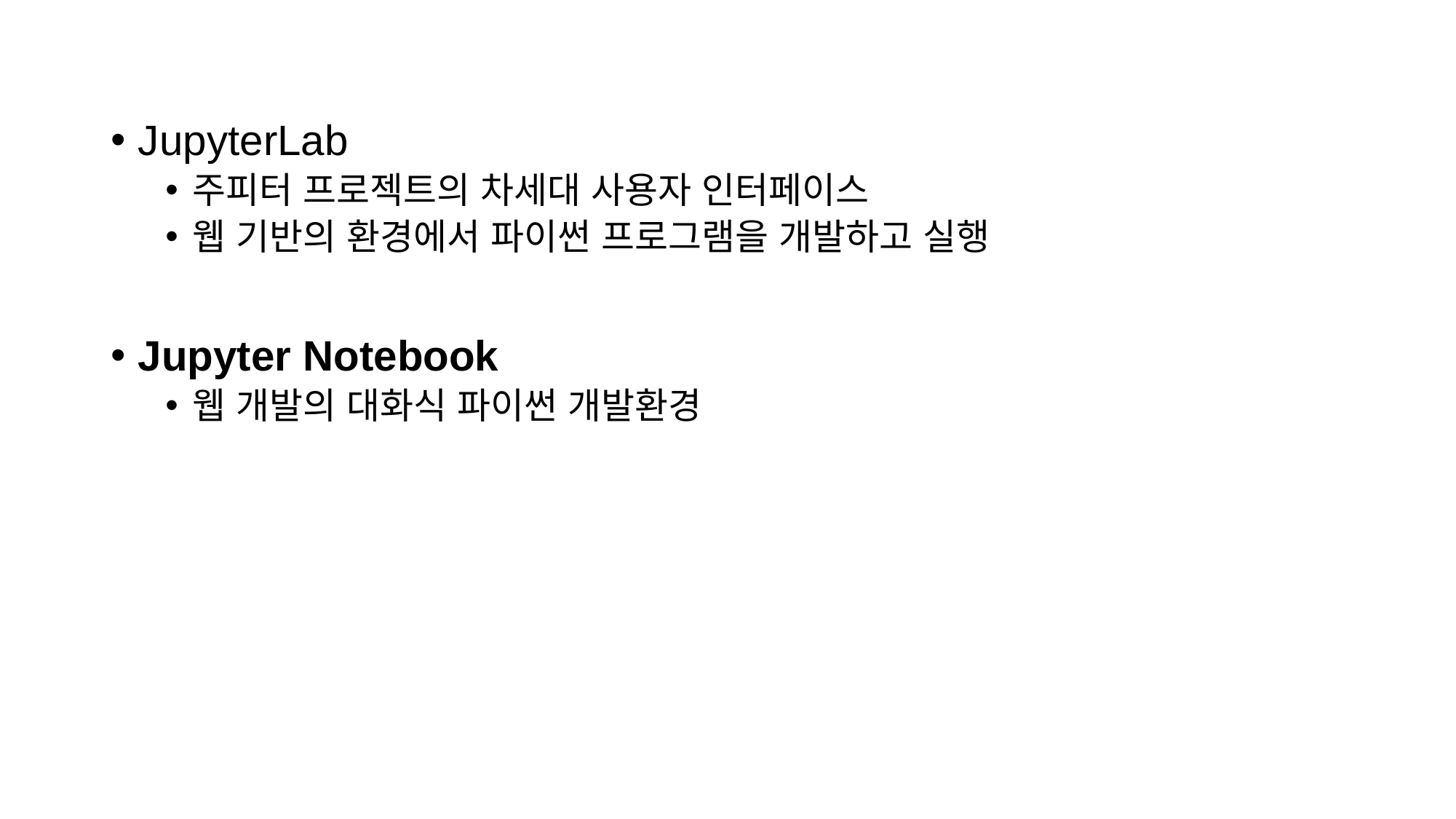

JupyterLab
주피터 프로젝트의 차세대 사용자 인터페이스
웹 기반의 환경에서 파이썬 프로그램을 개발하고 실행

Jupyter Notebook
웹 개발의 대화식 파이썬 개발환경